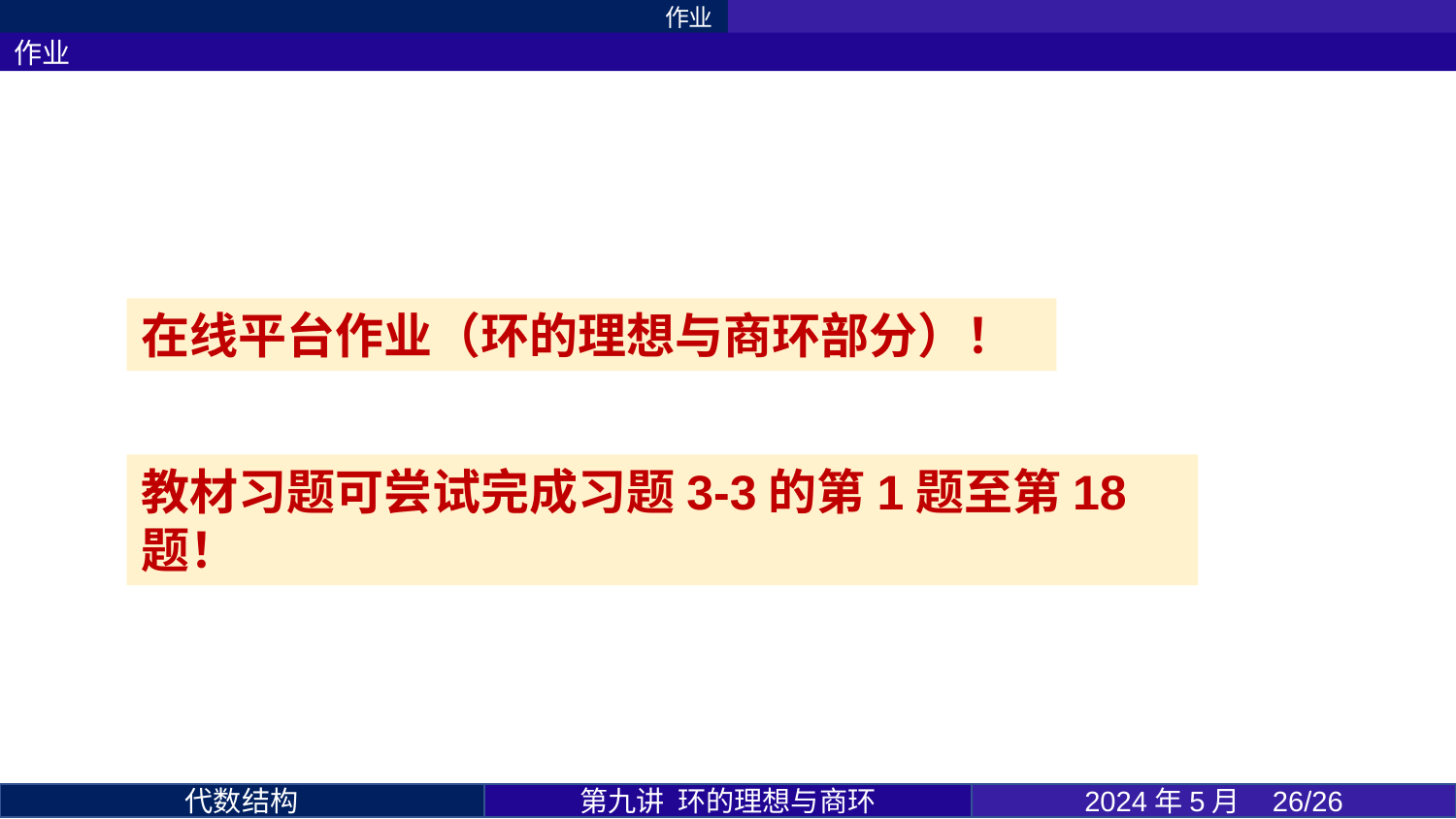

作业
作业
在线平台作业（环的理想与商环部分）！
教材习题可尝试完成习题3-3的第1题至第18题！
第九讲  环的理想与商环
2024年5月    26/26
代数结构